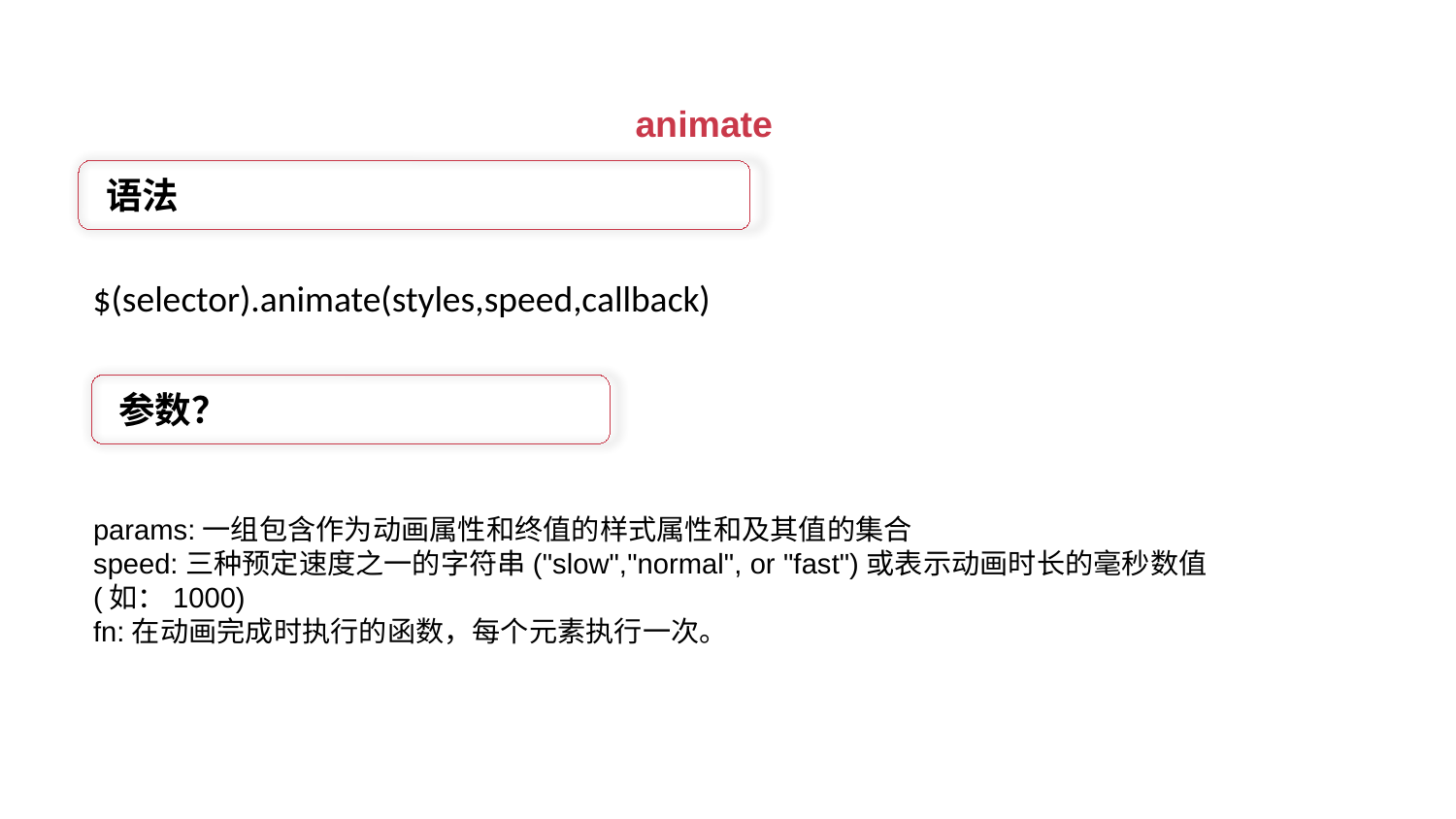

animate

语法
$(selector).animate(styles,speed,callback)

参数？
params:一组包含作为动画属性和终值的样式属性和及其值的集合
speed:三种预定速度之一的字符串("slow","normal", or "fast")或表示动画时长的毫秒数值(如：1000)
fn:在动画完成时执行的函数，每个元素执行一次。